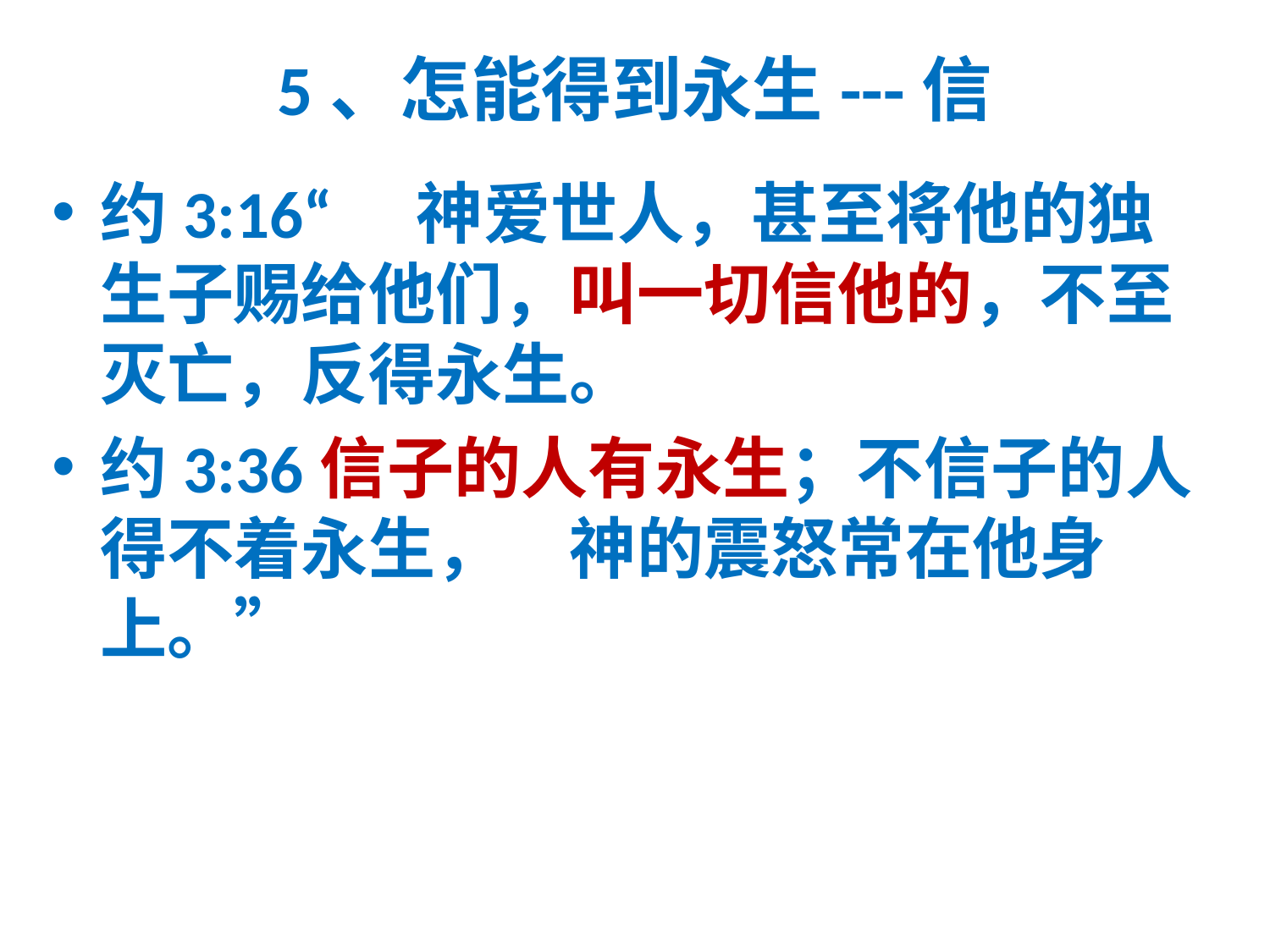

# 5、怎能得到永生---信
约3:16“　神爱世人，甚至将他的独生子赐给他们，叫一切信他的，不至灭亡，反得永生。
约3:36信子的人有永生；不信子的人得不着永生，　神的震怒常在他身上。”